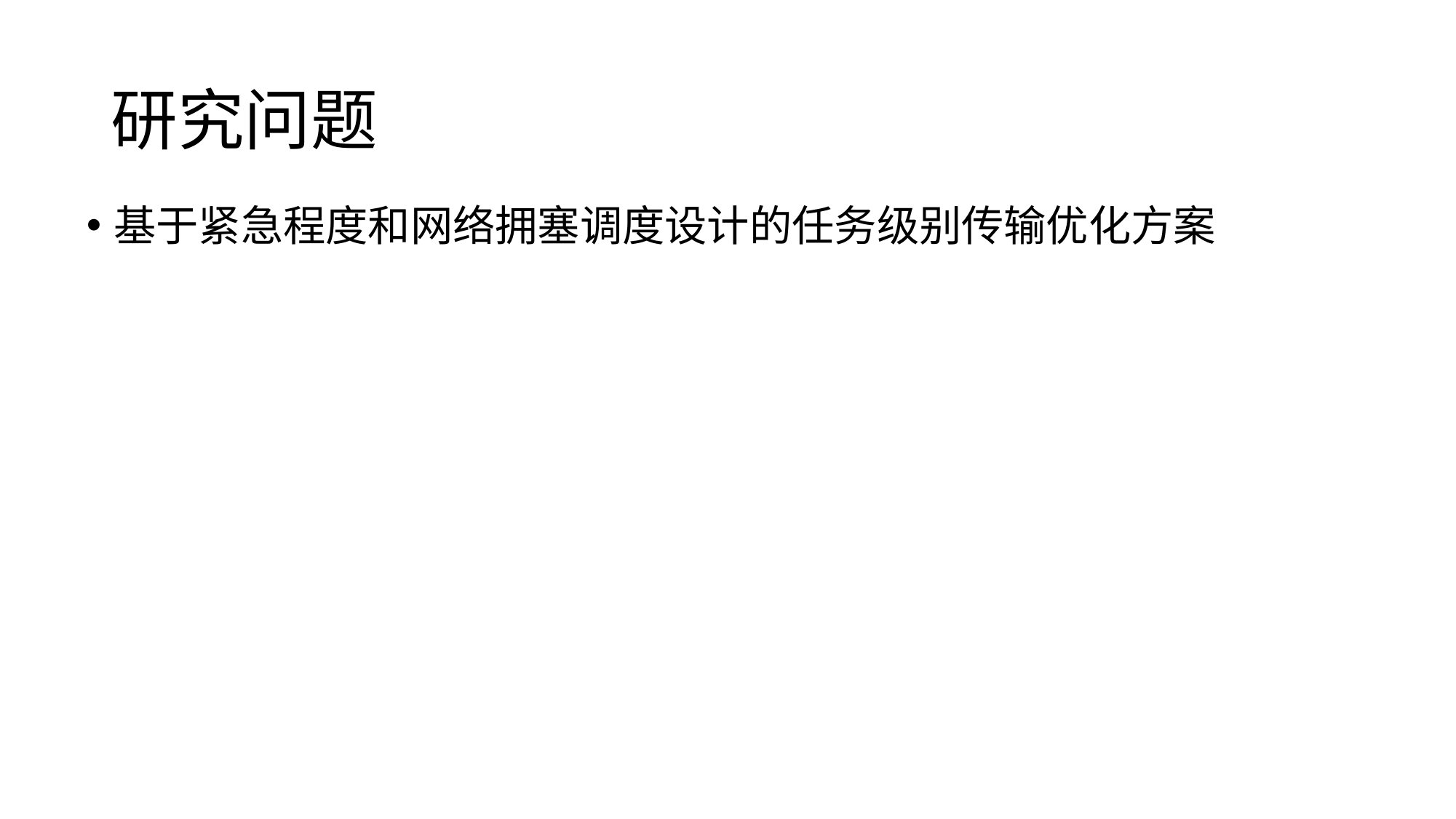

# 研究问题
基于紧急程度和网络拥塞调度设计的任务级别传输优化方案
吞吐量严重下降